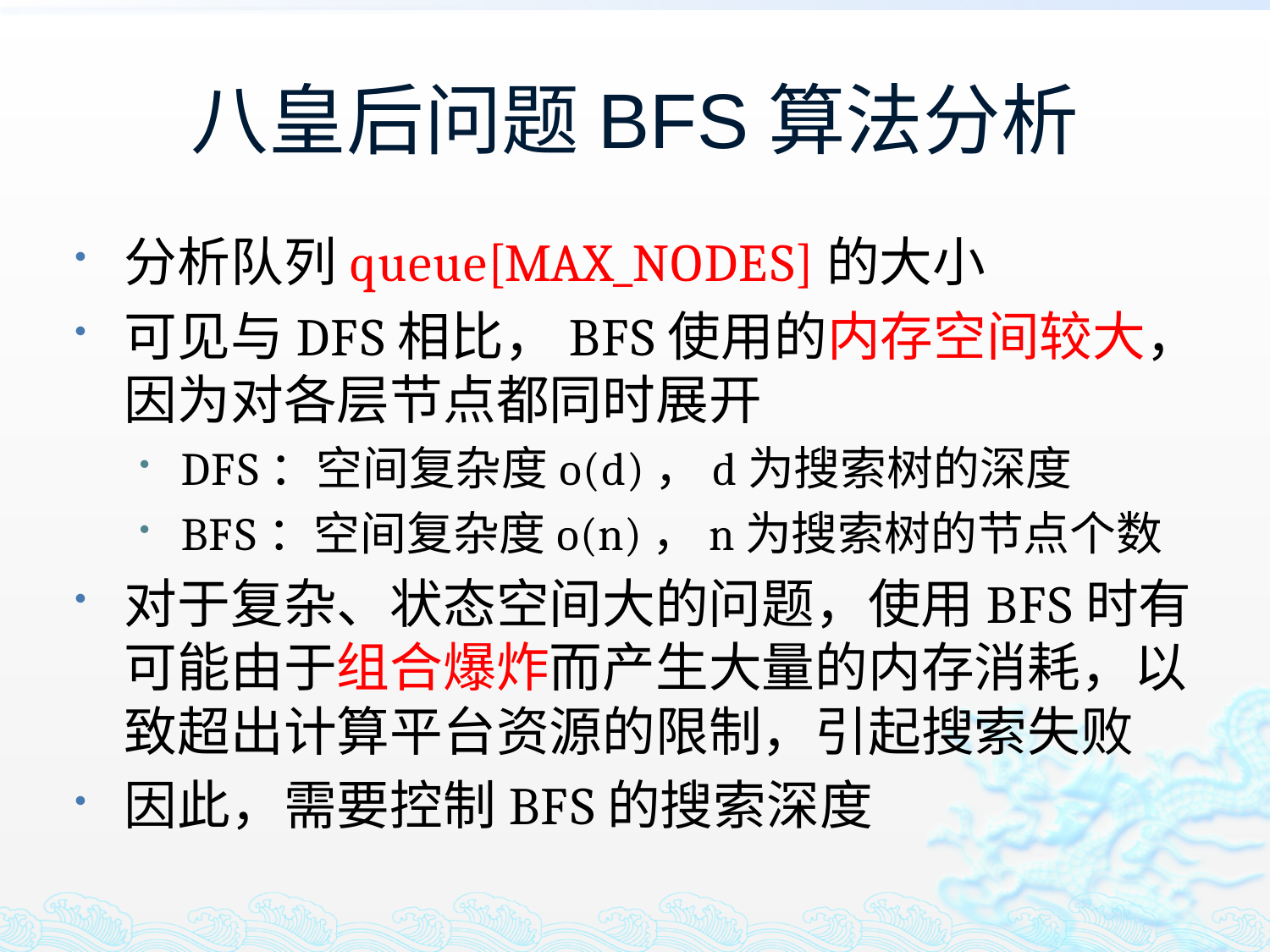

# 八皇后问题BFS算法分析
分析队列queue[MAX_NODES]的大小
可见与DFS相比，BFS使用的内存空间较大，因为对各层节点都同时展开
DFS：空间复杂度o(d)，d为搜索树的深度
BFS：空间复杂度o(n)，n为搜索树的节点个数
对于复杂、状态空间大的问题，使用BFS时有可能由于组合爆炸而产生大量的内存消耗，以致超出计算平台资源的限制，引起搜索失败
因此，需要控制BFS的搜索深度